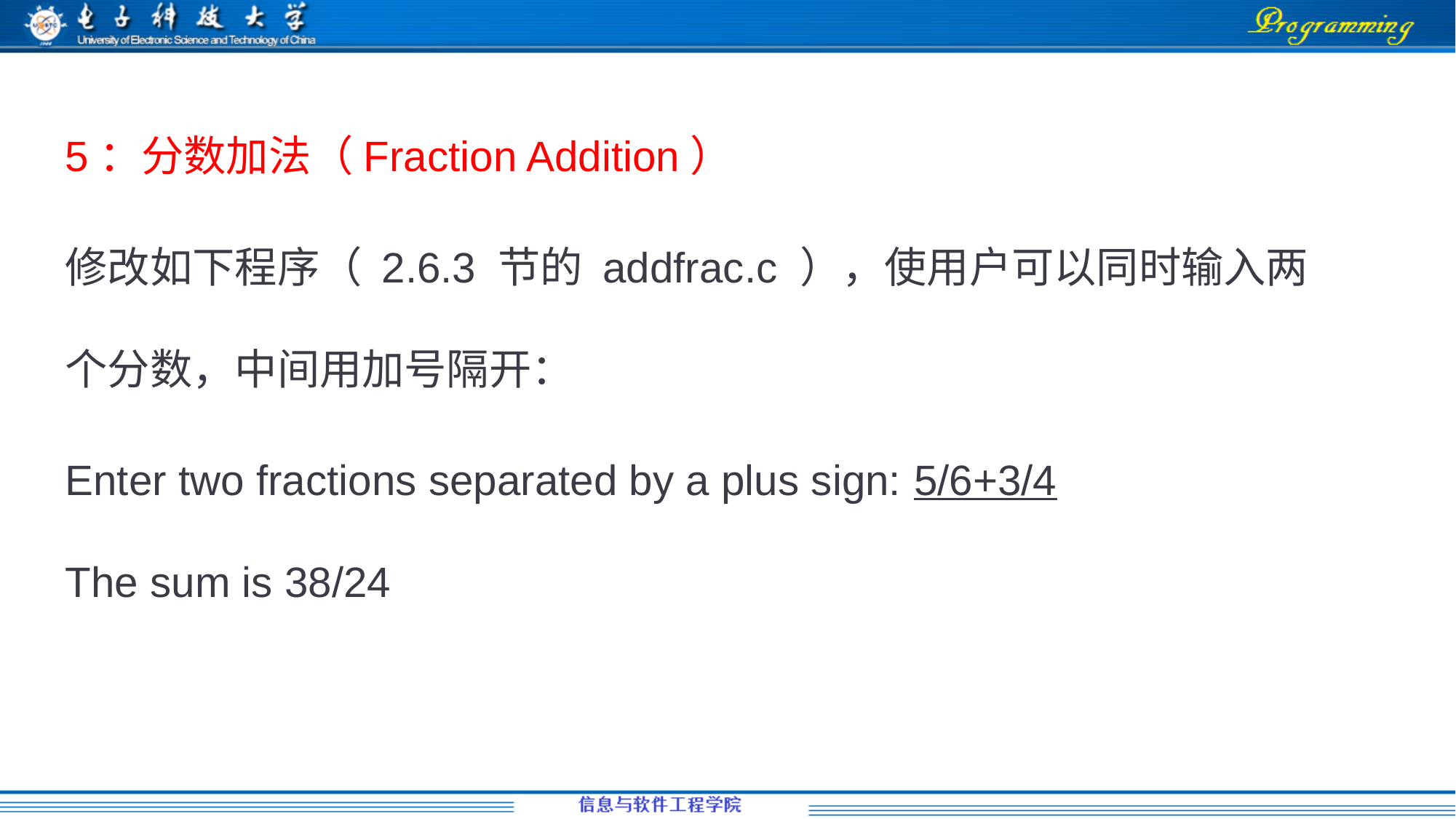

5：分数加法（Fraction Addition）
修改如下程序（ 2.6.3 节的 addfrac.c ），使⽤户可以同时输⼊两个分数，中间⽤加号隔开：
Enter two fractions separated by a plus sign: 5/6+3/4
The sum is 38/24